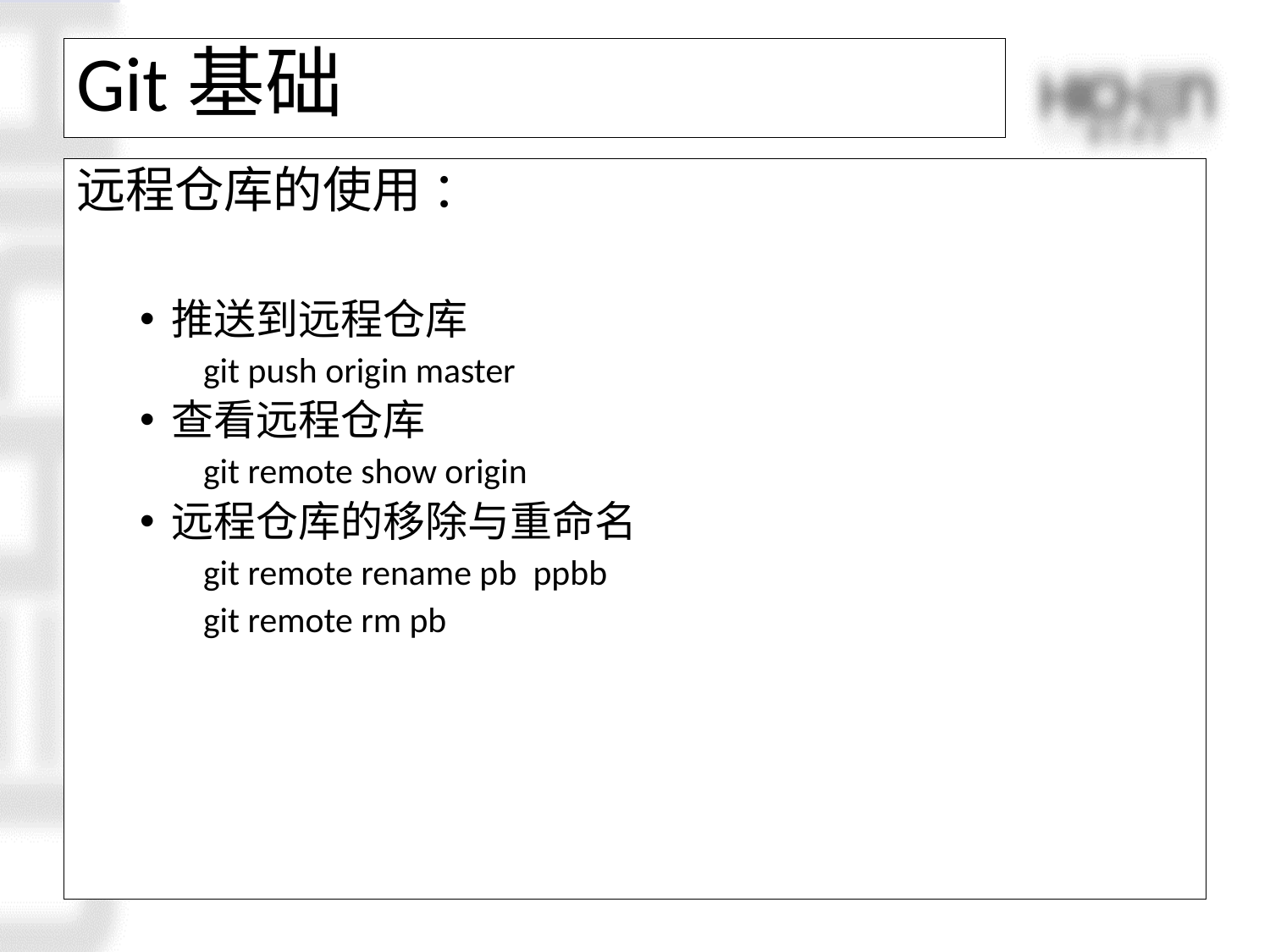

# Git基础
远程仓库的使用 ：

推送到远程仓库
git push origin master
查看远程仓库
git remote show origin
远程仓库的移除与重命名
git remote rename pb  ppbb
git remote rm pb